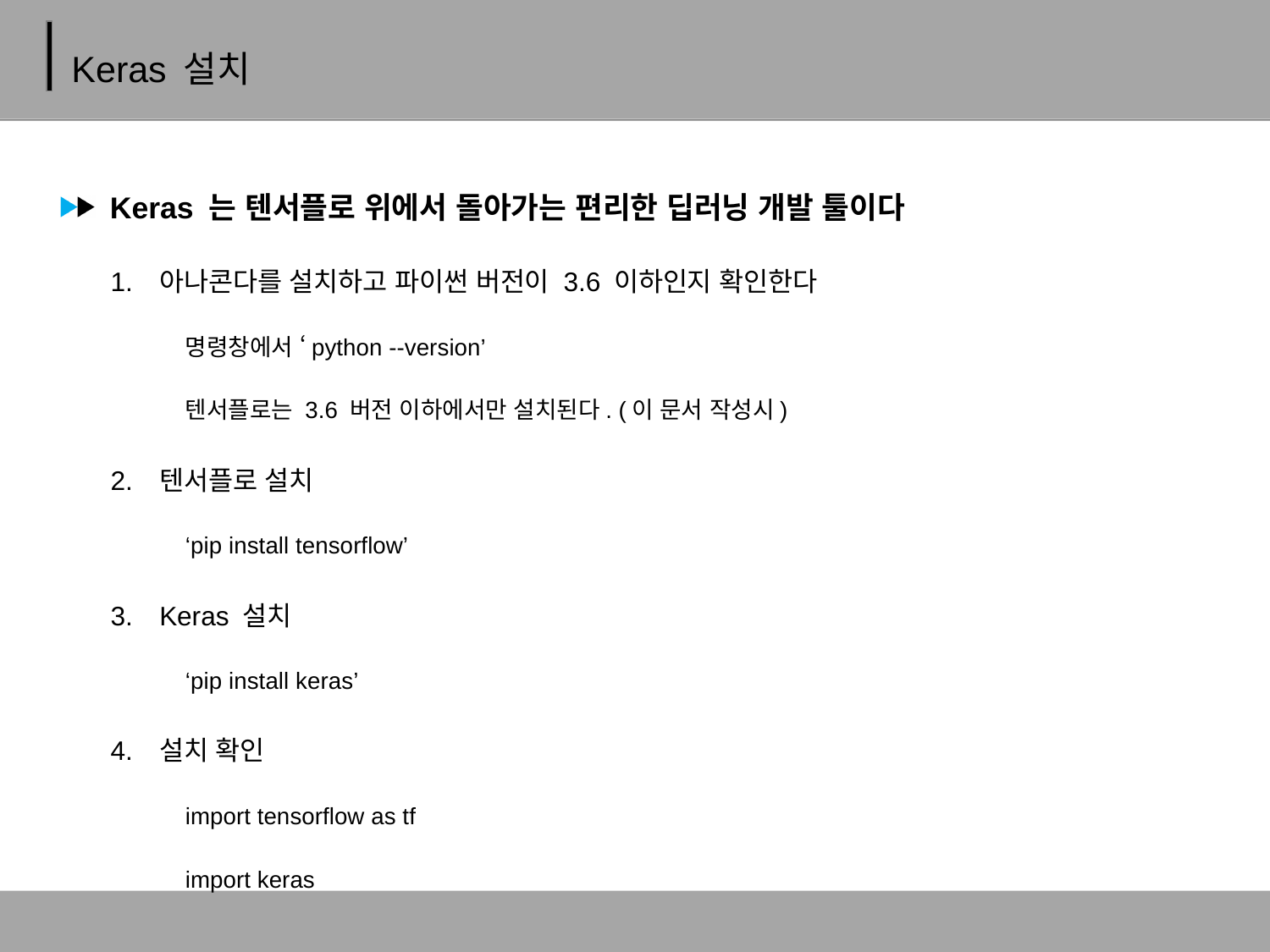

# Keras 설치
Keras 는 텐서플로 위에서 돌아가는 편리한 딥러닝 개발 툴이다
아나콘다를 설치하고 파이썬 버전이 3.6 이하인지 확인한다
명령창에서 ‘python --version’
텐서플로는 3.6 버전 이하에서만 설치된다. (이 문서 작성시)
텐서플로 설치
‘pip install tensorflow’
Keras 설치
‘pip install keras’
설치 확인
import tensorflow as tf
import keras